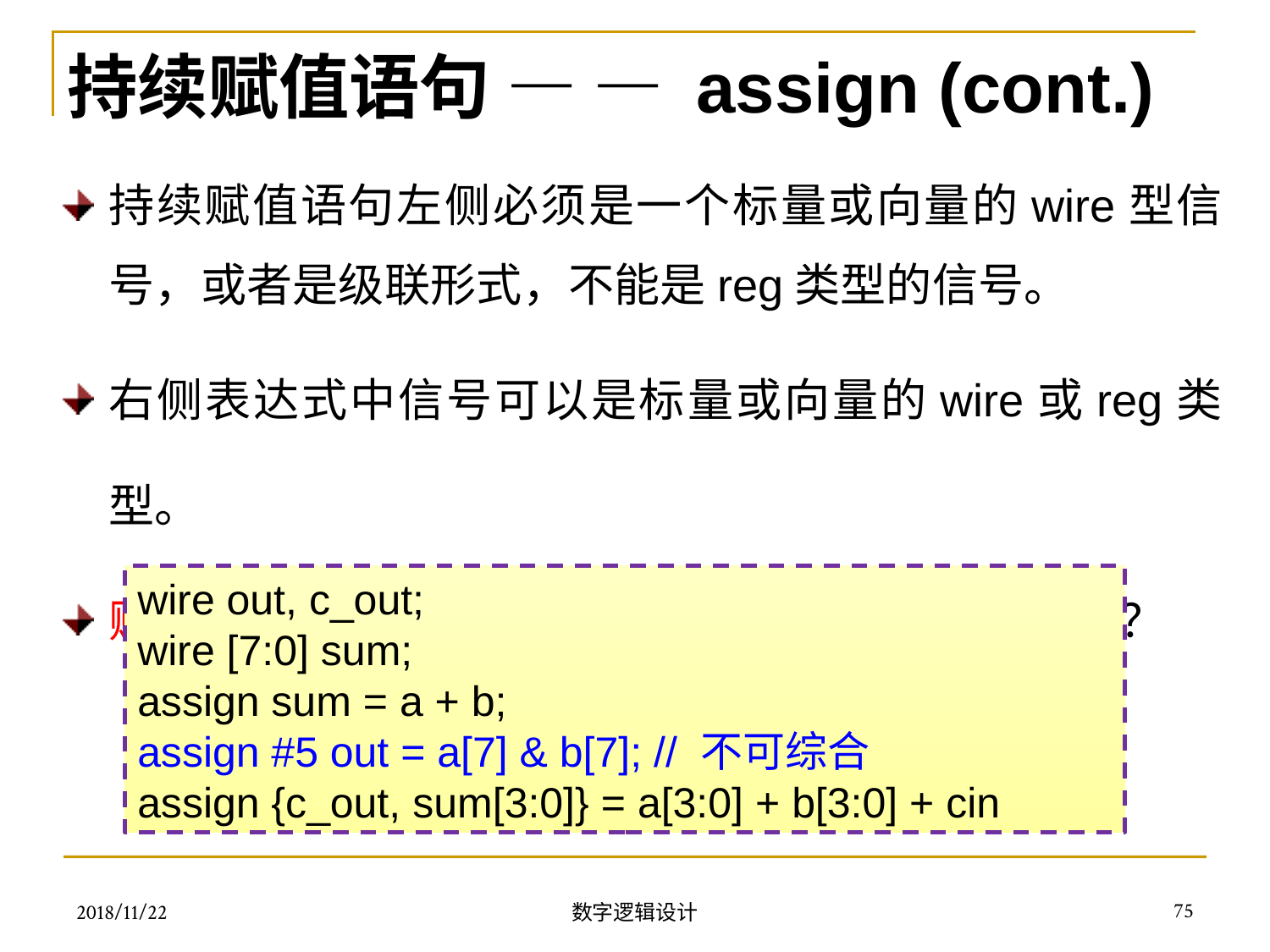

持续赋值语句 — — assign (cont.)
持续赋值语句左侧必须是一个标量或向量的wire型信号，或者是级联形式，不能是reg类型的信号。
右侧表达式中信号可以是标量或向量的wire或reg类型。
赋值延迟是不可综合的！为什么？什么决定了延迟？

wire out, c_out;
wire [7:0] sum;
assign sum = a + b;
assign #5 out = a[7] & b[7]; // 不可综合
assign {c_out, sum[3:0]} = a[3:0] + b[3:0] + cin
2018/11/22
75
数字逻辑设计